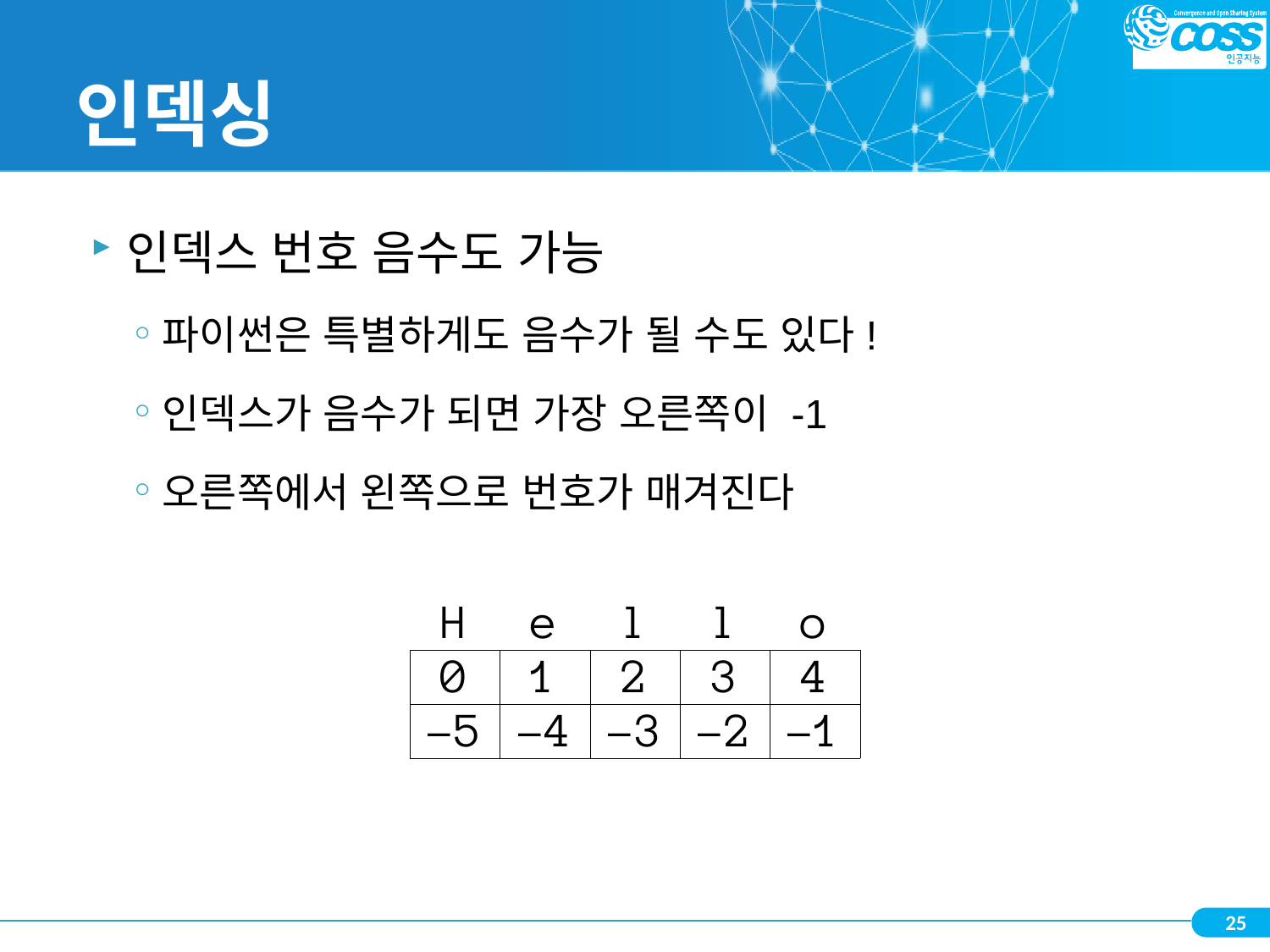

# 인덱싱
인덱스 번호 음수도 가능
파이썬은 특별하게도 음수가 될 수도 있다!
인덱스가 음수가 되면 가장 오른쪽이 -1
오른쪽에서 왼쪽으로 번호가 매겨진다

| H | e | l | l | o |
| --- | --- | --- | --- | --- |
| 0 | 1 | 2 | 3 | 4 |
| -5 | -4 | -3 | -2 | -1 |